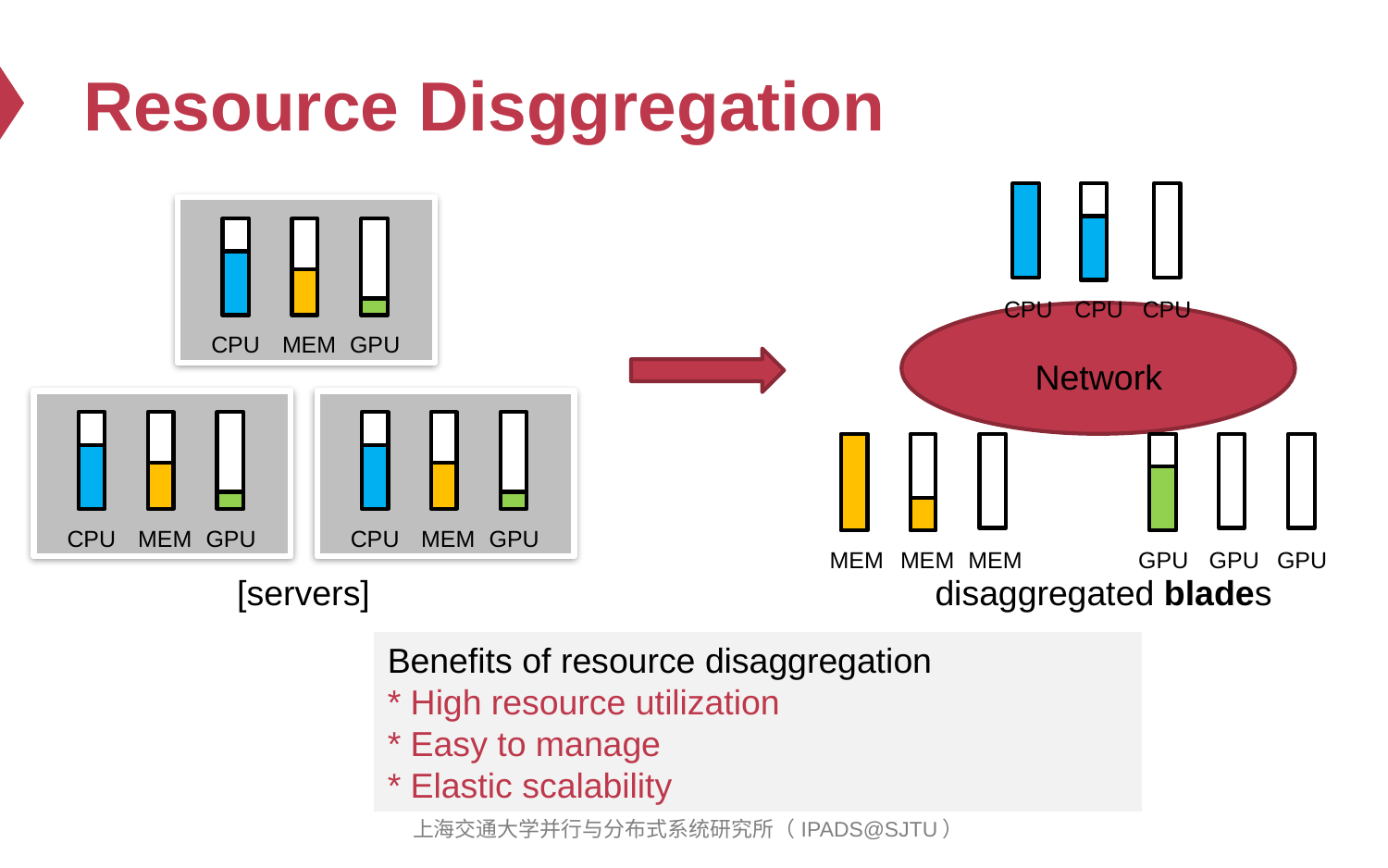

# Resource Disggregation

CPU
CPU
CPU

CPU
MEM
GPU

Network

CPU
MEM
GPU
CPU
MEM
GPU
MEM
MEM
MEM
GPU
GPU
GPU
[servers]
disaggregated blades
Benefits of resource disaggregation
* High resource utilization
* Easy to manage
* Elastic scalability
3
上海交通大学并行与分布式系统研究所（IPADS@SJTU）